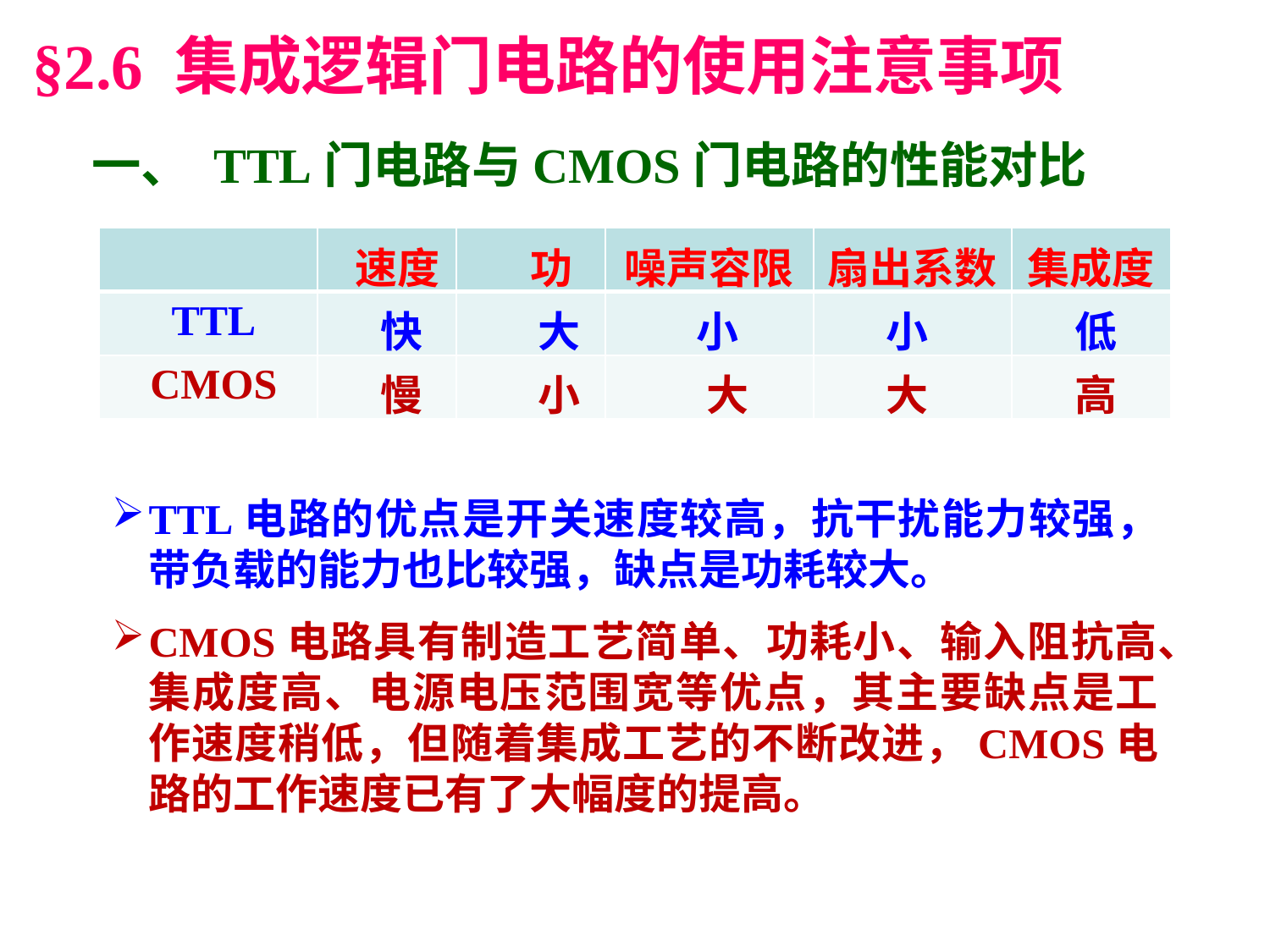

§2.6 集成逻辑门电路的使用注意事项
一、 TTL门电路与CMOS门电路的性能对比
|  | 速度 | 功耗 | 噪声容限 | 扇出系数 | 集成度 |
| --- | --- | --- | --- | --- | --- |
| TTL | 快 | 大 | 小 | 小 | 低 |
| CMOS | 慢 | 小 | 大 | 大 | 高 |
TTL电路的优点是开关速度较高，抗干扰能力较强，带负载的能力也比较强，缺点是功耗较大。
CMOS电路具有制造工艺简单、功耗小、输入阻抗高、集成度高、电源电压范围宽等优点，其主要缺点是工作速度稍低，但随着集成工艺的不断改进，CMOS电路的工作速度已有了大幅度的提高。